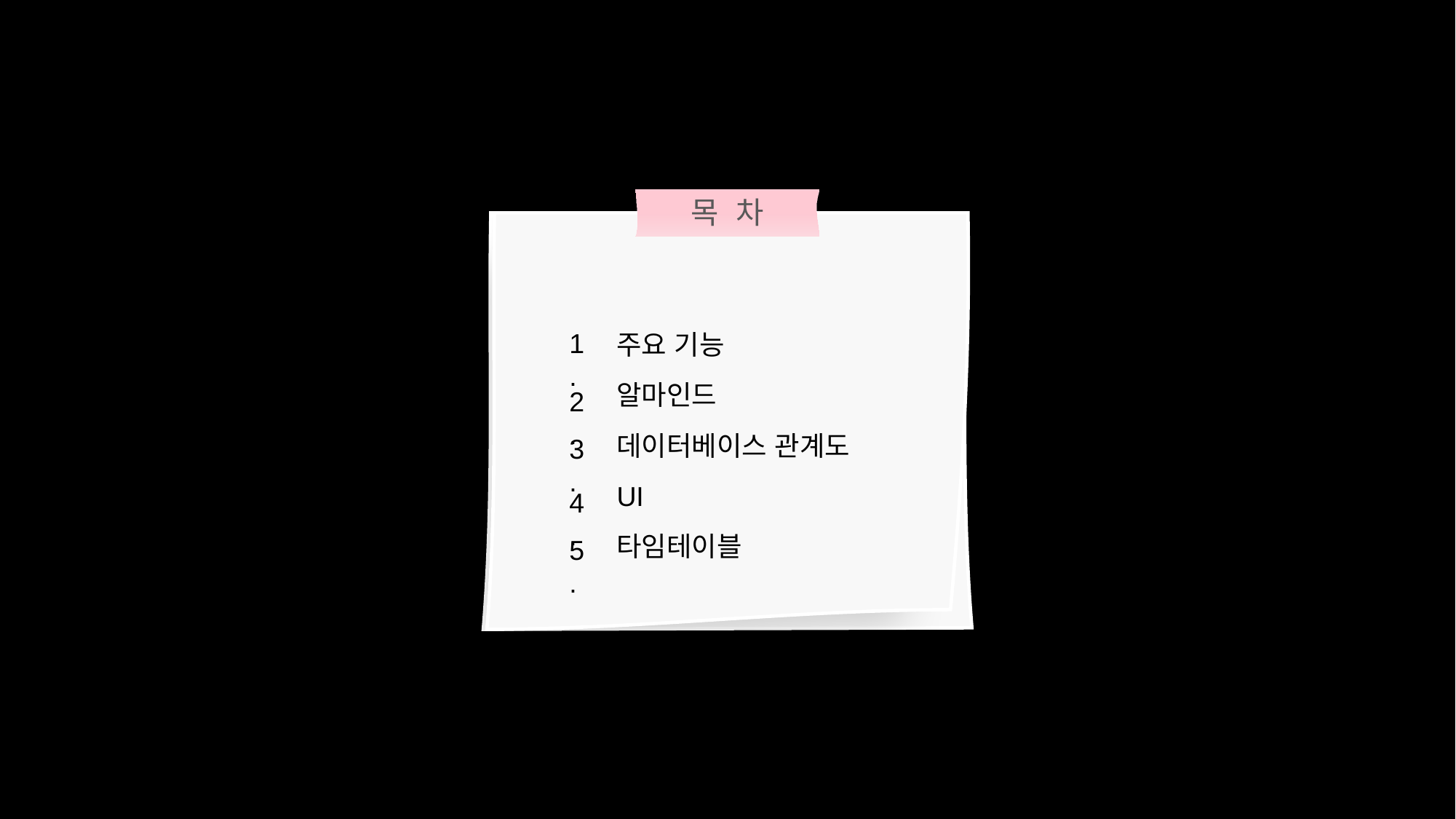

목  차

POWER POINT
PRESENTATION
Enjoy your stylish business and campus life with BIZCAM
1.
주요 기능
알마인드
2.
데이터베이스 관계도
3.
UI
4.
타임테이블
5.